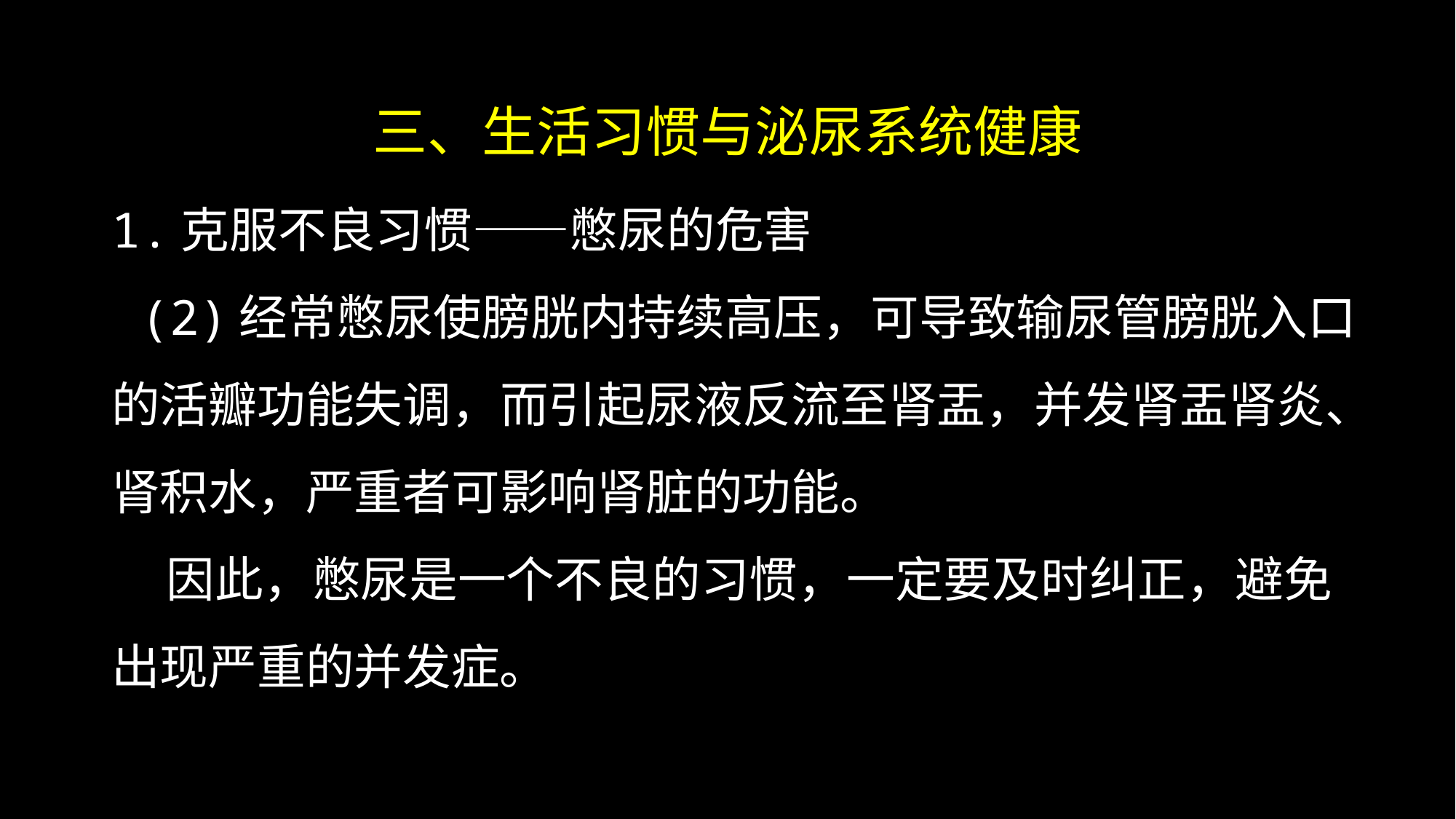

三、生活习惯与泌尿系统健康
1.克服不良习惯——憋尿的危害
 (2)经常憋尿使膀胱内持续高压，可导致输尿管膀胱入口的活瓣功能失调，而引起尿液反流至肾盂，并发肾盂肾炎、肾积水，严重者可影响肾脏的功能。
    因此，憋尿是一个不良的习惯，一定要及时纠正，避免出现严重的并发症。